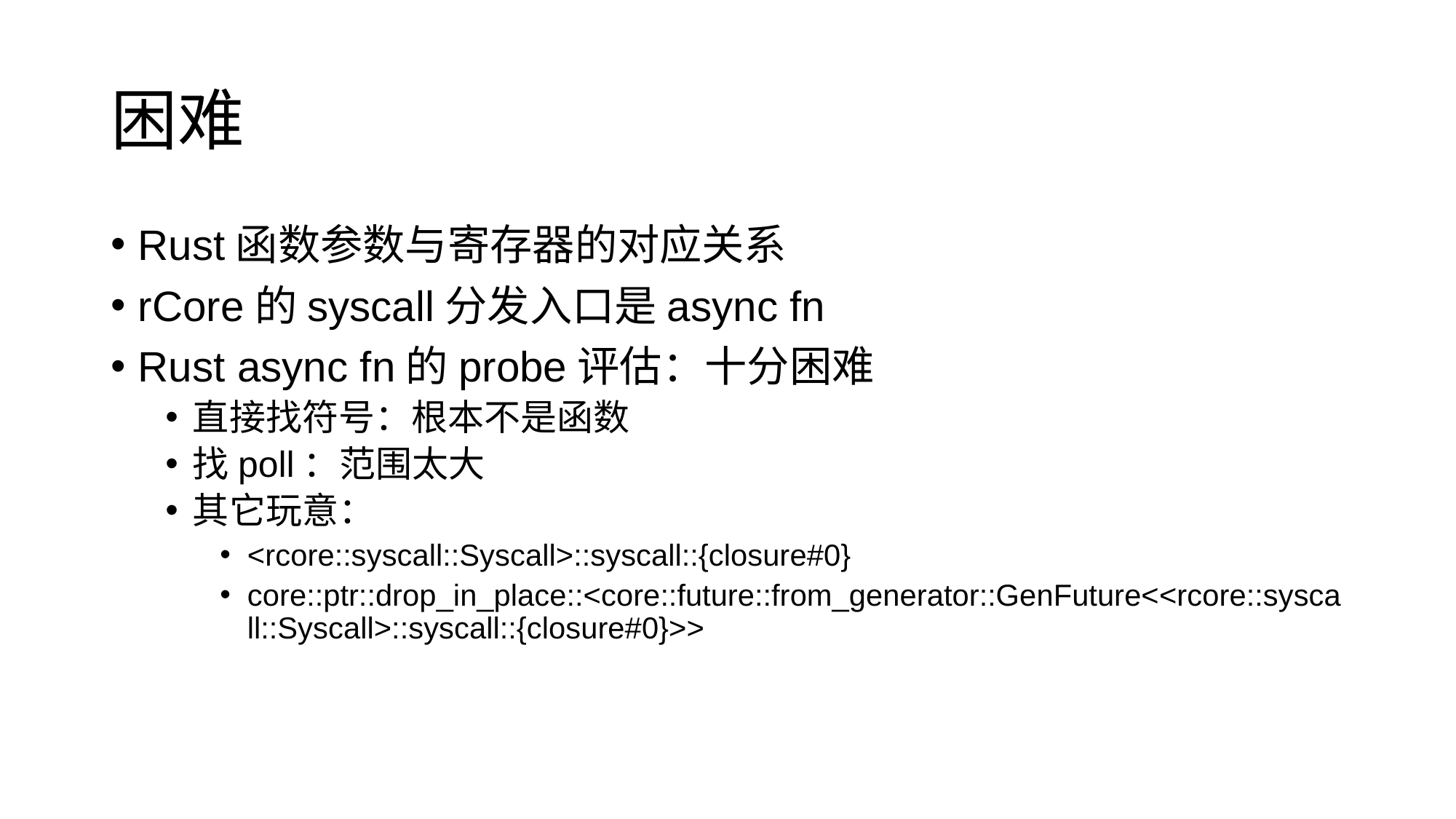

# 困难
Rust函数参数与寄存器的对应关系
rCore的syscall分发入口是async fn
Rust async fn的probe评估：十分困难
直接找符号：根本不是函数
找poll：范围太大
其它玩意：
<rcore::syscall::Syscall>::syscall::{closure#0}
core::ptr::drop_in_place::<core::future::from_generator::GenFuture<<rcore::syscall::Syscall>::syscall::{closure#0}>>